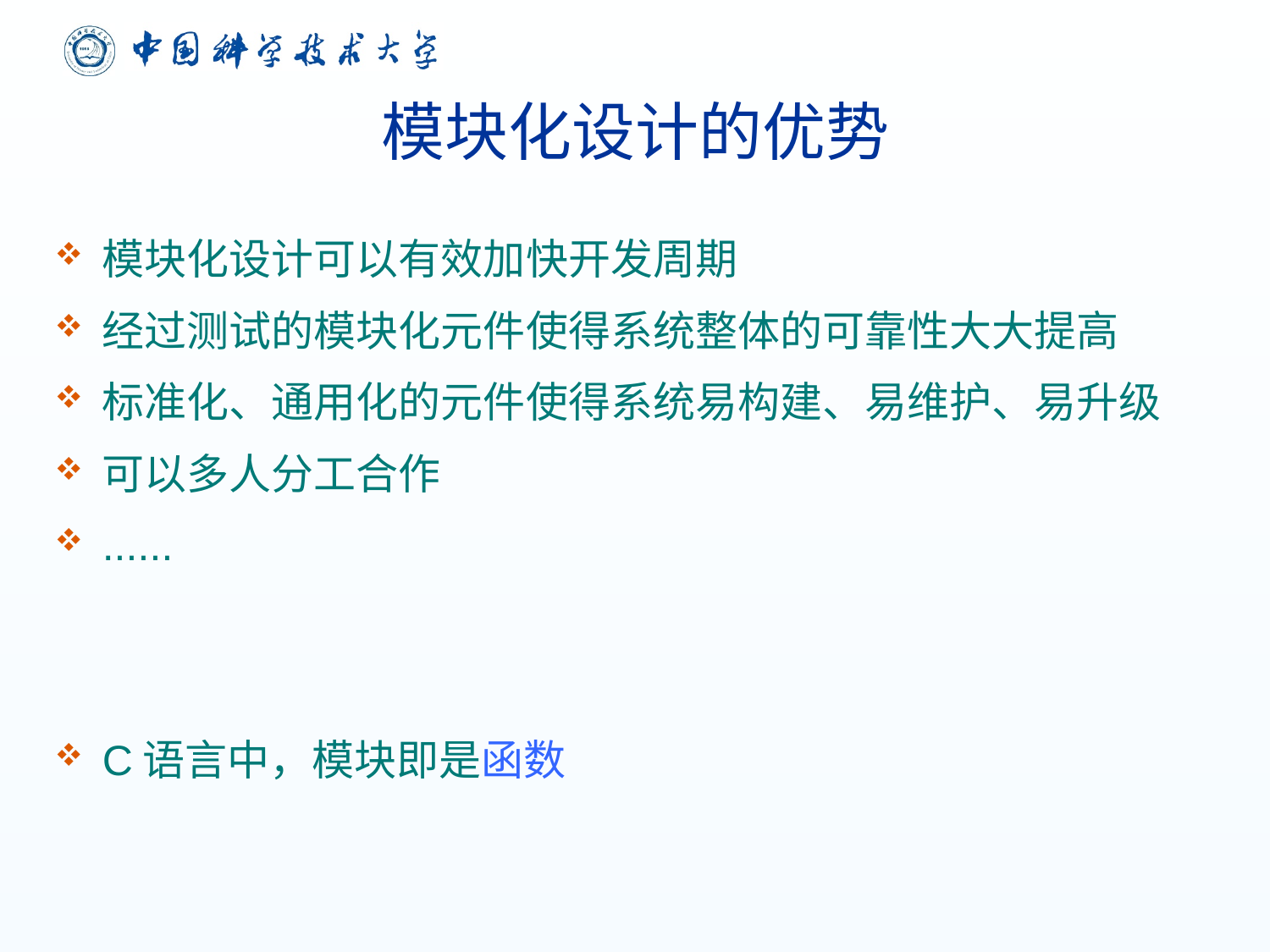

# 模块化设计的优势
模块化设计可以有效加快开发周期
经过测试的模块化元件使得系统整体的可靠性大大提高
标准化、通用化的元件使得系统易构建、易维护、易升级
可以多人分工合作
......

C语言中，模块即是函数